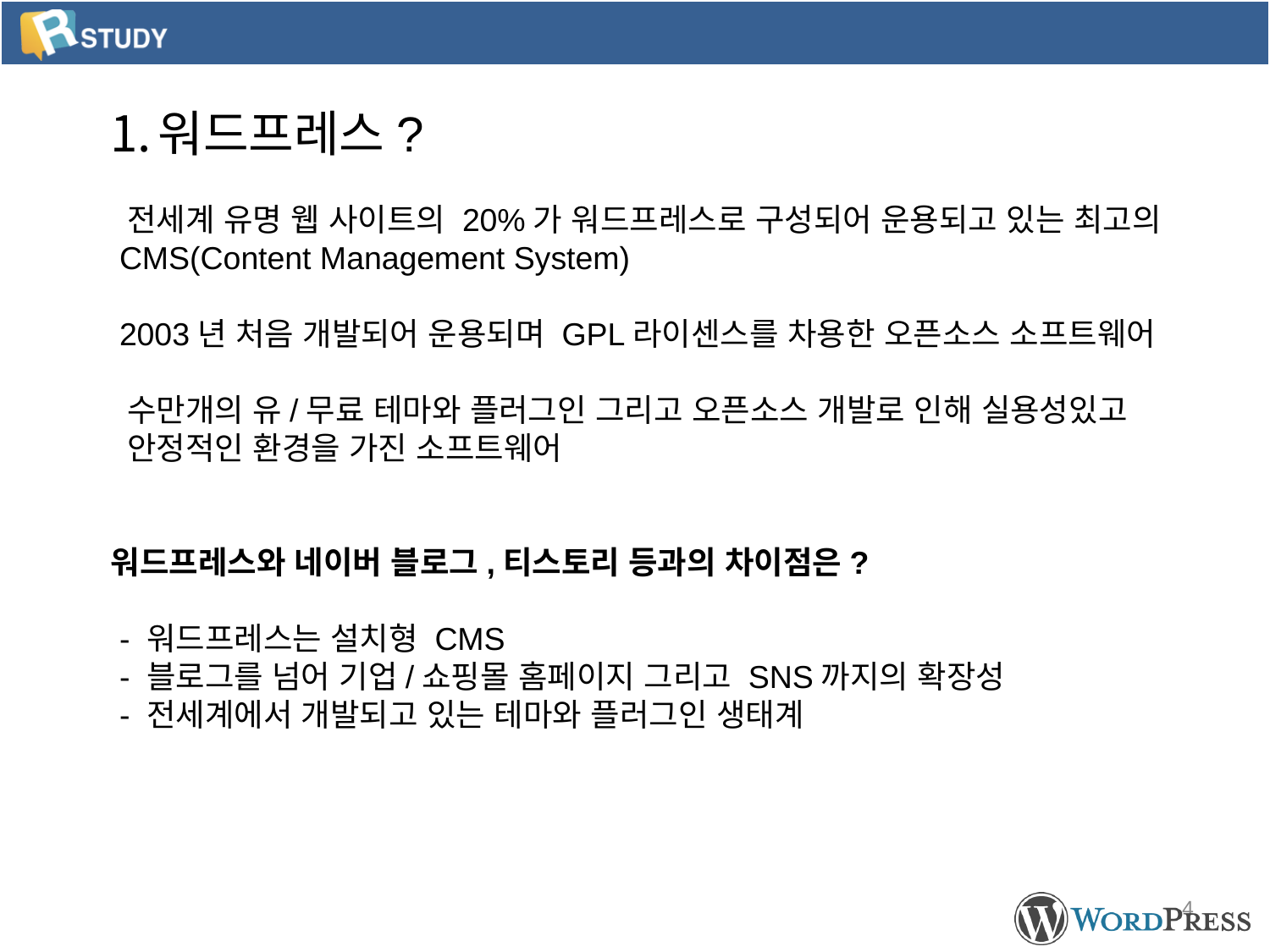

워드프레스?

 전세계 유명 웹 사이트의 20%가 워드프레스로 구성되어 운용되고 있는 최고의
 CMS(Content Management System)

 2003년 처음 개발되어 운용되며 GPL라이센스를 차용한 오픈소스 소프트웨어

 수만개의 유/무료 테마와 플러그인 그리고 오픈소스 개발로 인해 실용성있고
 안정적인 환경을 가진 소프트웨어

워드프레스와 네이버 블로그,티스토리 등과의 차이점은?

 - 워드프레스는 설치형 CMS
 - 블로그를 넘어 기업/쇼핑몰 홈페이지 그리고 SNS까지의 확장성
 - 전세계에서 개발되고 있는 테마와 플러그인 생태계

4